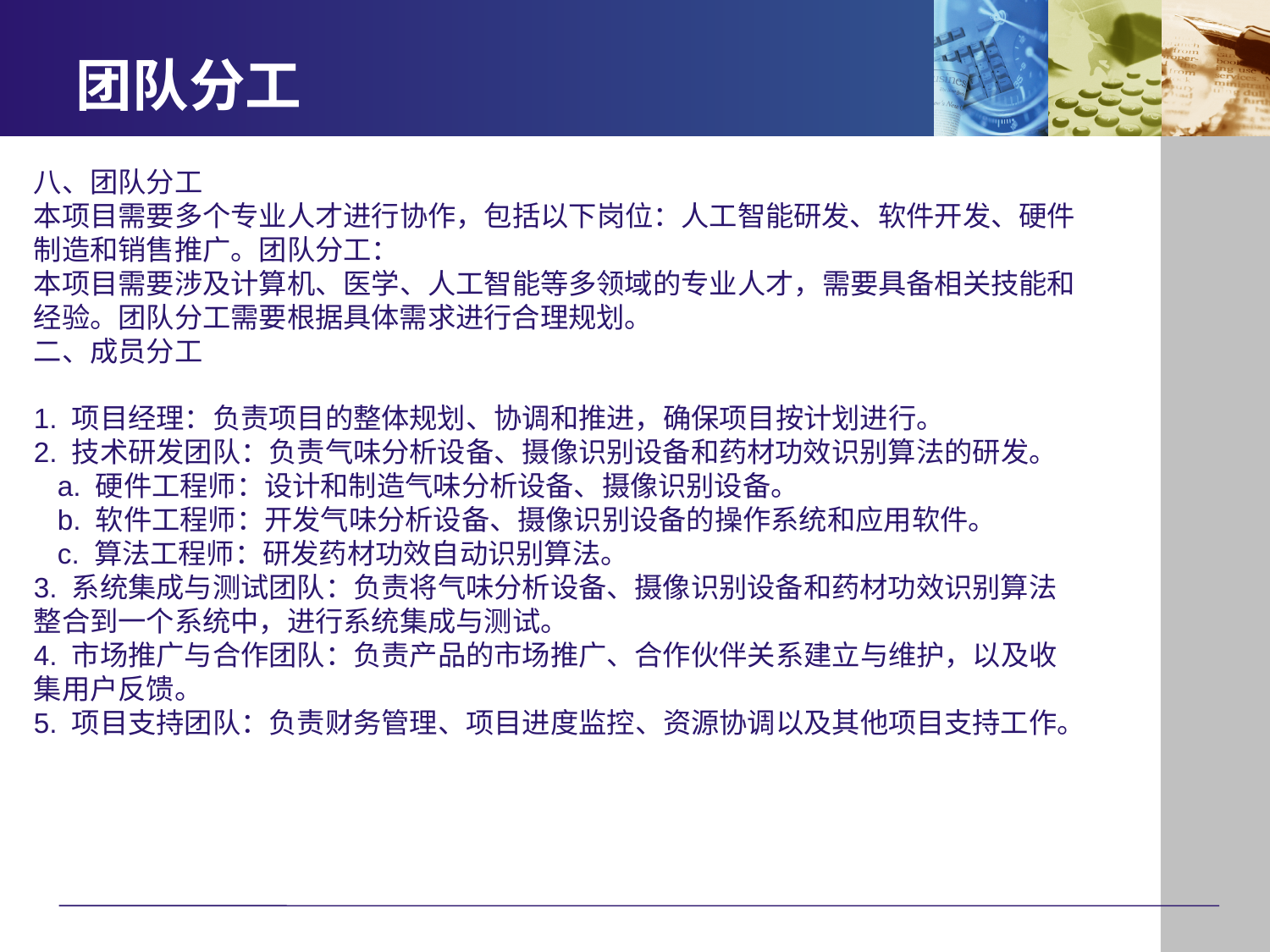

# 团队分工
八、团队分工
本项目需要多个专业人才进行协作，包括以下岗位：人工智能研发、软件开发、硬件制造和销售推广。团队分工：
本项目需要涉及计算机、医学、人工智能等多领域的专业人才，需要具备相关技能和经验。团队分工需要根据具体需求进行合理规划。
二、成员分工

1. 项目经理：负责项目的整体规划、协调和推进，确保项目按计划进行。
2. 技术研发团队：负责气味分析设备、摄像识别设备和药材功效识别算法的研发。
   a. 硬件工程师：设计和制造气味分析设备、摄像识别设备。
   b. 软件工程师：开发气味分析设备、摄像识别设备的操作系统和应用软件。
   c. 算法工程师：研发药材功效自动识别算法。
3. 系统集成与测试团队：负责将气味分析设备、摄像识别设备和药材功效识别算法整合到一个系统中，进行系统集成与测试。
4. 市场推广与合作团队：负责产品的市场推广、合作伙伴关系建立与维护，以及收集用户反馈。
5. 项目支持团队：负责财务管理、项目进度监控、资源协调以及其他项目支持工作。